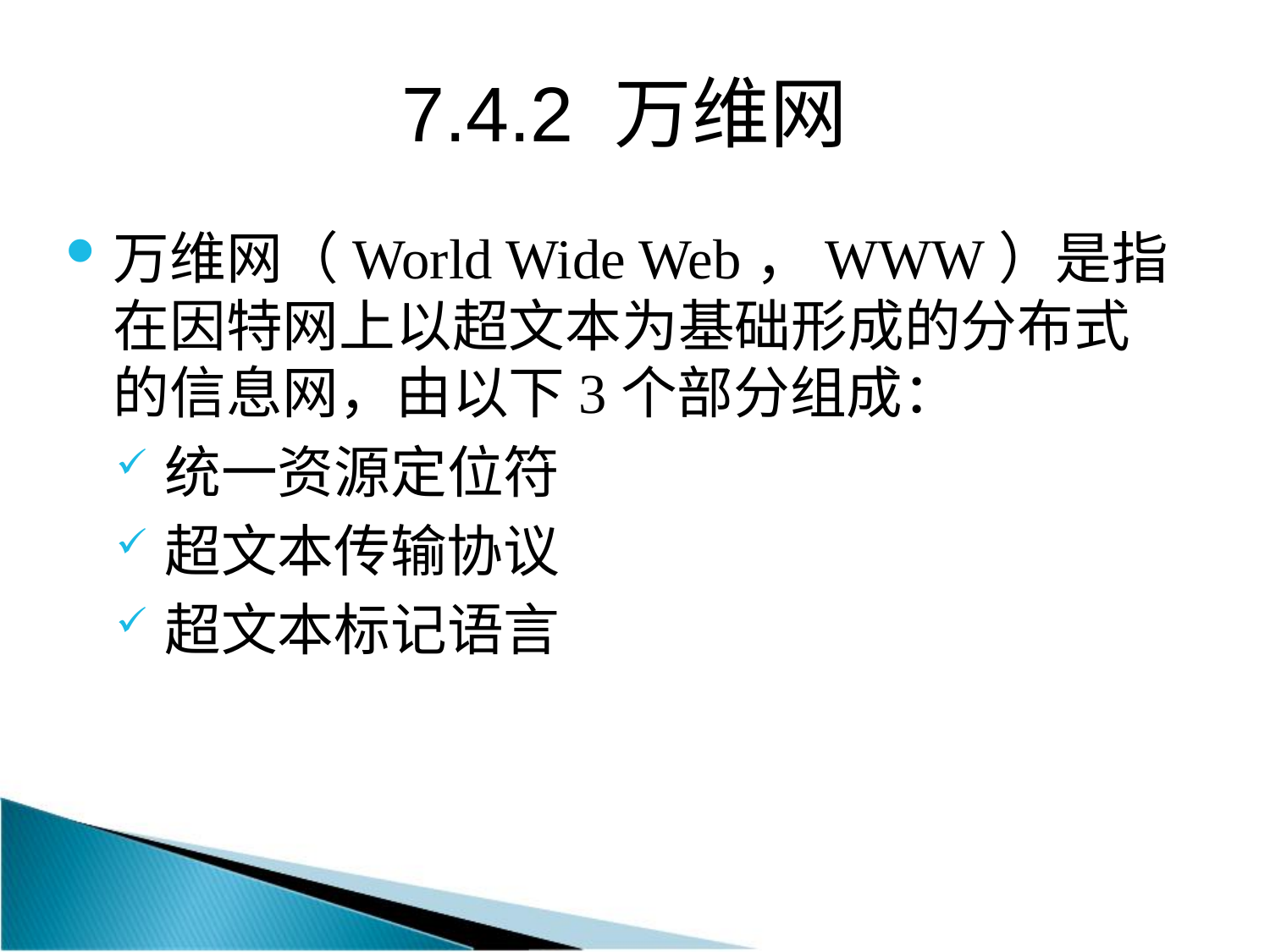

# 7.4.2 万维网
万维网（World Wide Web，WWW）是指在因特网上以超文本为基础形成的分布式的信息网，由以下3个部分组成：
统一资源定位符
超文本传输协议
超文本标记语言